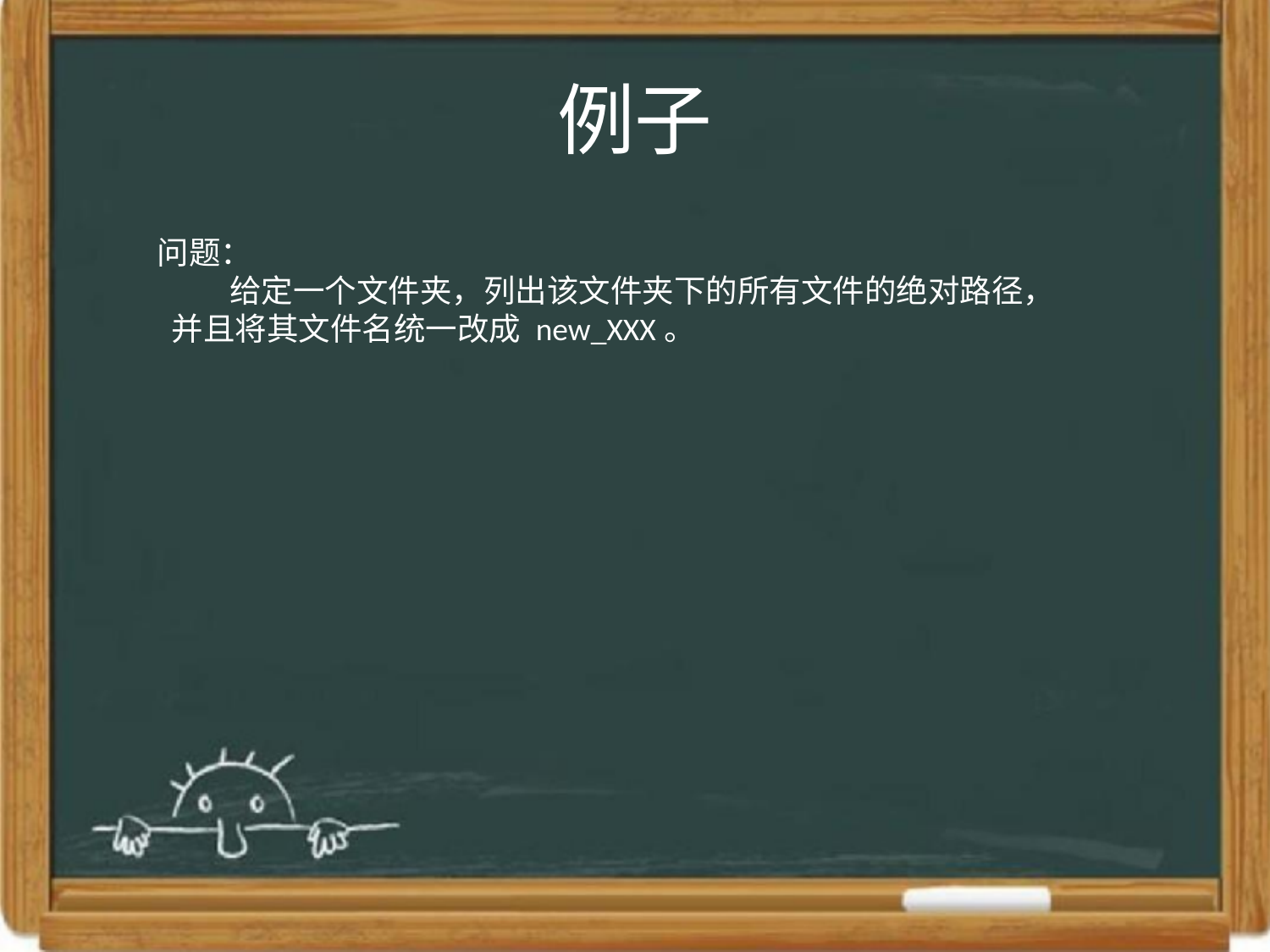

# 例子
问题：
         给定一个文件夹，列出该文件夹下的所有文件的绝对路径，  并且将其文件名统一改成 new_XXX。